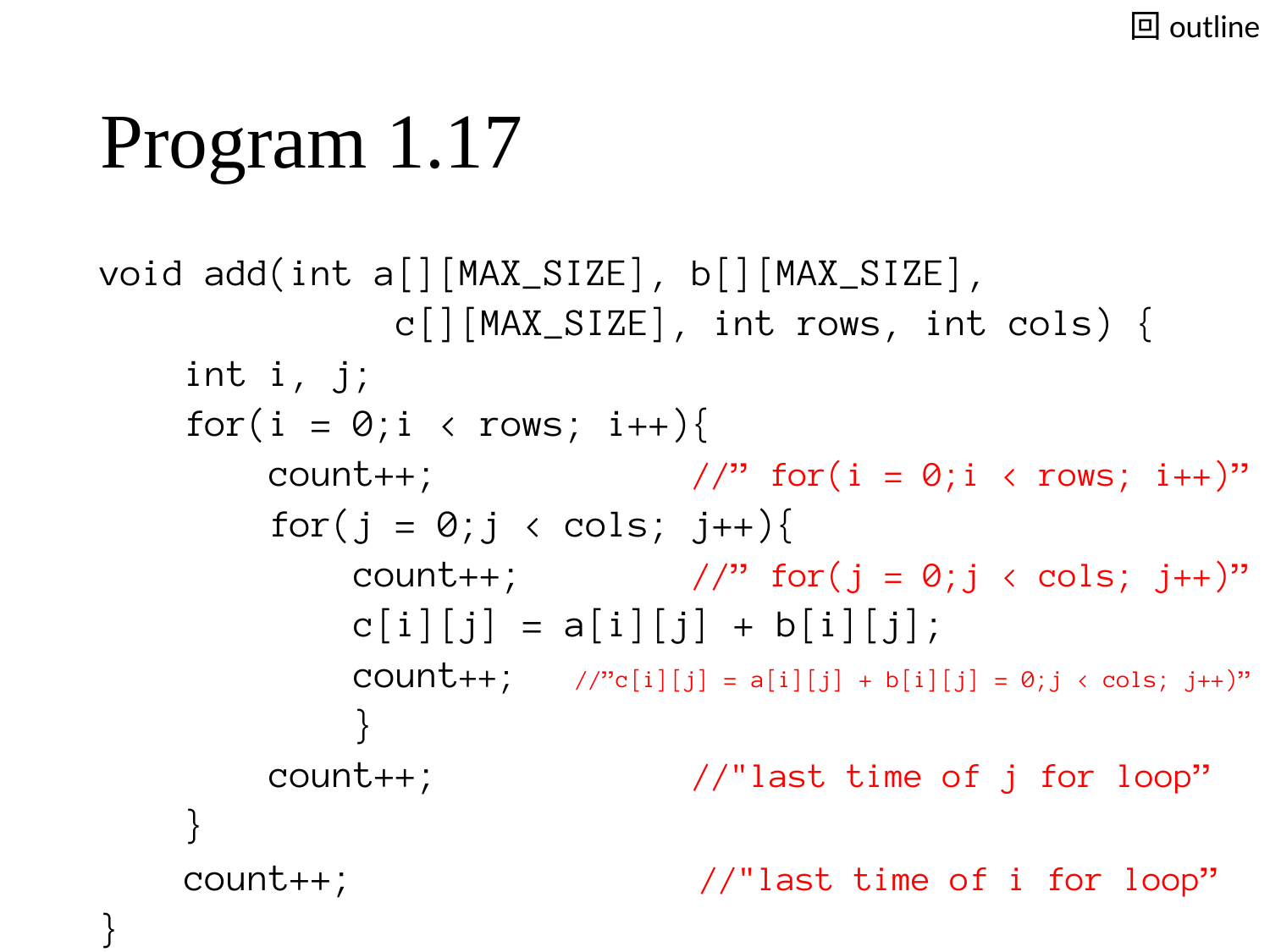

回outline
# Program 1.17
void add(int a[][MAX_SIZE], b[][MAX_SIZE],
              c[][MAX_SIZE], int rows, int cols) {
    int i, j;
    for(i = 0;i < rows; i++){
        count++;            //” for(i = 0;i < rows; i++)”
        for(j = 0;j < cols; j++){
            count++;        //” for(j = 0;j < cols; j++)”
            c[i][j] = a[i][j] + b[i][j];
            count++;   //”c[i][j] = a[i][j] + b[i][j] = 0;j < cols; j++)”
            }
        count++;            //"last time of j for loop”
    }
    count++;               //"last time of i for loop”
}